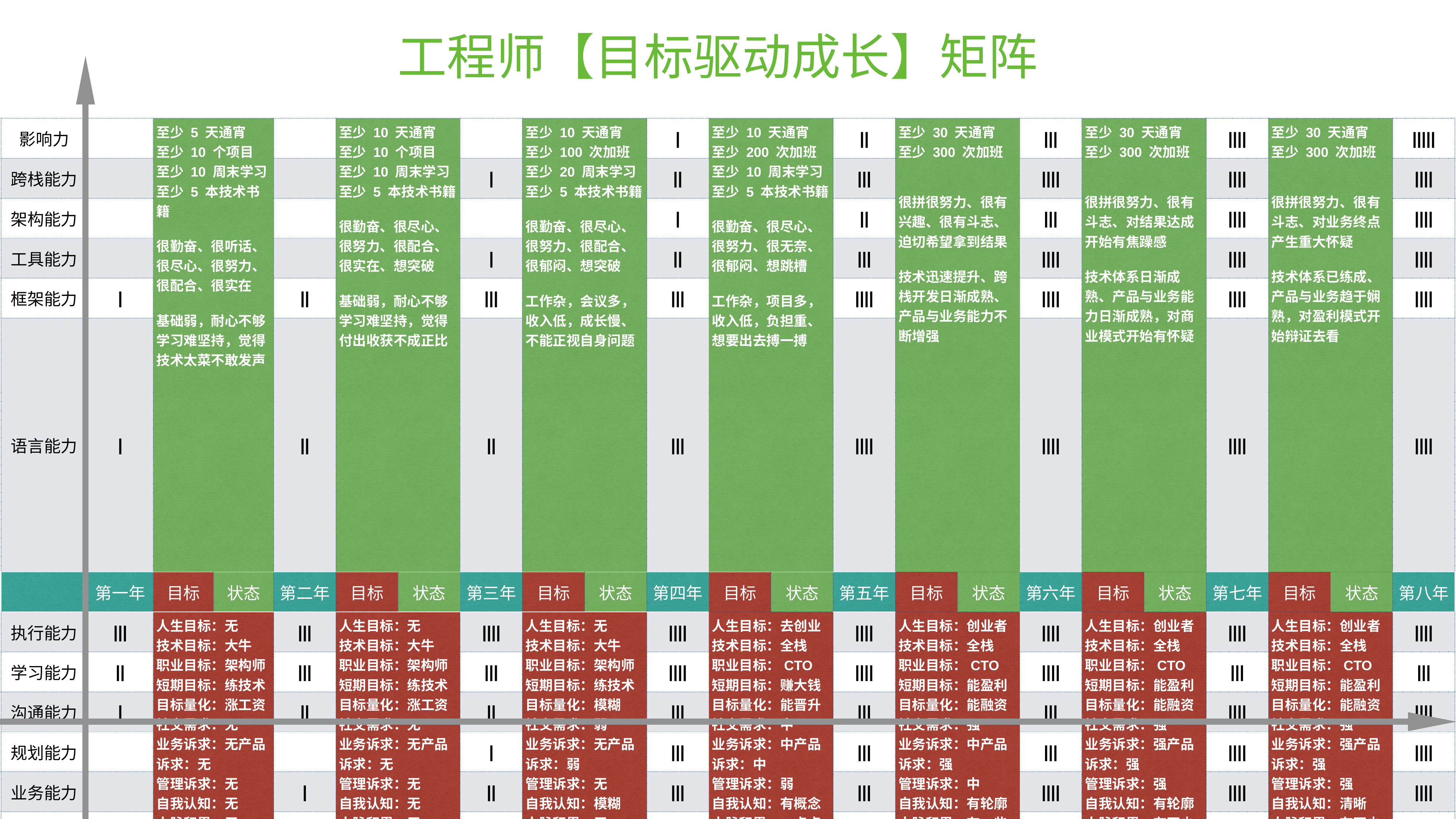

工程师【目标驱动成长】矩阵
| 影响力 |  | 至少 5 天通宵 至少 10 个项目 至少 10 周末学习 至少 5 本技术书籍 很勤奋、很听话、很尽心、很努力、 很配合、很实在 基础弱，耐心不够 学习难坚持，觉得技术太菜不敢发声 |  |  | 至少 10 天通宵 至少 10 个项目 至少 10 周末学习 至少 5 本技术书籍 很勤奋、很尽心、很努力、很配合、很实在、想突破 基础弱，耐心不够 学习难坚持，觉得付出收获不成正比 |  |  | 至少 10 天通宵 至少 100 次加班 至少 20 周末学习 至少 5 本技术书籍 很勤奋、很尽心、很努力、很配合、很郁闷、想突破 工作杂，会议多，收入低，成长慢、 不能正视自身问题 |  | | | 至少 10 天通宵 至少 200 次加班 至少 10 周末学习 至少 5 本技术书籍 很勤奋、很尽心、很努力、很无奈、很郁闷、想跳槽 工作杂，项目多，收入低，负担重、 想要出去搏一搏 |  | || | 至少 30 天通宵 至少 300 次加班 很拼很努力、很有兴趣、很有斗志、迫切希望拿到结果 技术迅速提升、跨栈开发日渐成熟、产品与业务能力不断增强 |  | ||| | 至少 30 天通宵 至少 300 次加班 很拼很努力、很有斗志、对结果达成开始有焦躁感 技术体系日渐成熟、产品与业务能力日渐成熟，对商业模式开始有怀疑 |  | |||| | 至少 30 天通宵 至少 300 次加班 很拼很努力、很有斗志、对业务终点产生重大怀疑 技术体系已练成、产品与业务趋于娴熟，对盈利模式开始辩证去看 |  | ||||| |
| --- | --- | --- | --- | --- | --- | --- | --- | --- | --- | --- | --- | --- | --- | --- | --- | --- | --- | --- | --- | --- | --- | --- |
| 跨栈能力 |  |  |  |  |  |  | | |  |  | || |  |  | ||| |  |  | |||| |  |  | |||| |  |  | |||| |
| 架构能力 |  |  |  |  |  |  |  |  |  | | |  |  | || |  |  | ||| |  |  | |||| |  |  | |||| |
| 工具能力 |  |  |  |  |  |  | | |  |  | || |  |  | ||| |  |  | |||| |  |  | |||| |  |  | |||| |
| 框架能力 | | |  |  | || |  |  | ||| |  |  | ||| |  |  | |||| |  |  | |||| |  |  | |||| |  |  | |||| |
| 语言能力 | | |  |  | || |  |  | || |  |  | ||| |  |  | |||| |  |  | |||| |  |  | |||| |  |  | |||| |
|  | 第一年 | 目标 | 状态 | 第二年 | 目标 | 状态 | 第三年 | 目标 | 状态 | 第四年 | 目标 | 状态 | 第五年 | 目标 | 状态 | 第六年 | 目标 | 状态 | 第七年 | 目标 | 状态 | 第八年 |
| 执行能力 | ||| | 人生目标：无 技术目标：大牛 职业目标：架构师 短期目标：练技术 目标量化：涨工资 社交需求：无 业务诉求：无 产品诉求：无 管理诉求：无 自我认知：无 人脉积累：无 社区参与：无 混沌阶段，不知道自己有什么，要什么，愿意舍弃什么 |  | ||| | 人生目标：无 技术目标：大牛 职业目标：架构师 短期目标：练技术 目标量化：涨工资 社交需求：无 业务诉求：无 产品诉求：无 管理诉求：无 自我认知：无 人脉积累：无 社区参与：无 怀疑阶段，不知道自己要什么，重点提升什么，怎么做 |  | |||| | 人生目标：无 技术目标：大牛 职业目标：架构师 短期目标：练技术 目标量化：模糊 社交需求：弱 业务诉求：无 产品诉求：弱 管理诉求：无 自我认知：模糊 人脉积累：无 社区参与：无 怀疑阶段，自己什么都想要，没有重心，怪罪环境 |  | |||| | 人生目标：去创业 技术目标：全栈 职业目标：CTO 短期目标：赚大钱 目标量化：能晋升 社交需求：中 业务诉求：中 产品诉求：中 管理诉求：弱 自我认知：有概念 人脉积累：一点点 社区参与：一点点 焦虑阶段，无力感很强，缺少指导，感觉被束缚被限制 |  | |||| | 人生目标：创业者 技术目标：全栈 职业目标：CTO 短期目标：能盈利 目标量化：能融资 社交需求：强 业务诉求：中 产品诉求：强 管理诉求：中 自我认知：有轮廓 人脉积累：有一些 社区参与：有一些 激情阶段、自我驱动，能冲敢闯热衷于事，缺风险意识 |  | |||| | 人生目标：创业者 技术目标：全栈 职业目标：CTO 短期目标：能盈利 目标量化：能融资 社交需求：强 业务诉求：强 产品诉求：强 管理诉求：强 自我认知：有轮廓 人脉积累：有不少 社区参与：有一些 激情阶段、自我驱动，能冲敢闯，缺风险与管理意识 |  | |||| | 人生目标：创业者 技术目标：全栈 职业目标：CTO 短期目标：能盈利 目标量化：能融资 社交需求：强 业务诉求：强 产品诉求：强 管理诉求：强 自我认知：清晰 人脉积累：有不少 社区参与：有一些 平稳阶段、自我驱动，有张有弛，业务预判越来越准 |  | |||| |
| 学习能力 | || |  |  | ||| |  |  | ||| |  |  | |||| |  |  | |||| |  |  | |||| |  |  | ||| |  |  | ||| |
| 沟通能力 | | |  |  | || |  |  | || |  |  | ||| |  |  | ||| |  |  | ||| |  |  | |||| |  |  | |||| |
| 规划能力 |  |  |  |  |  |  | | |  |  | ||| |  |  | ||| |  |  | ||| |  |  | |||| |  |  | |||| |
| 业务能力 |  |  |  | | |  |  | || |  |  | ||| |  |  | ||| |  |  | |||| |  |  | |||| |  |  | |||| |
| 产品能力 |  |  |  |  |  |  | | |  |  | || |  |  | ||| |  |  | ||| |  |  | ||| |  |  | ||| |
| 管理能力 |  |  |  |  |  |  |  |  |  | | |  |  | | |  |  | || |  |  | ||| |  |  | |||| |
| 社交能力 | | |  |  | | |  |  | || |  |  | || |  |  | || |  |  | ||| |  |  | |||| |  |  | |||| |
|  |  |  |  |  |  |  |  |  |  |  |  |  |  |  |  |  |  |  |  |  |  |  |
| 年收入 | 7 万 |  |  | 10 万 |  |  | 15 万 |  |  | 18 万 |  |  | 20 万 |  |  | 30 万 |  |  | 50 万 |  |  | … |
| 公司 | 阿里妈妈 前端开发工程师 |  |  |  |  |  |  |  |  |  |  |  | 创业公司 CTO |  |  |  |  |  |  |  |  | 宋小菜 |